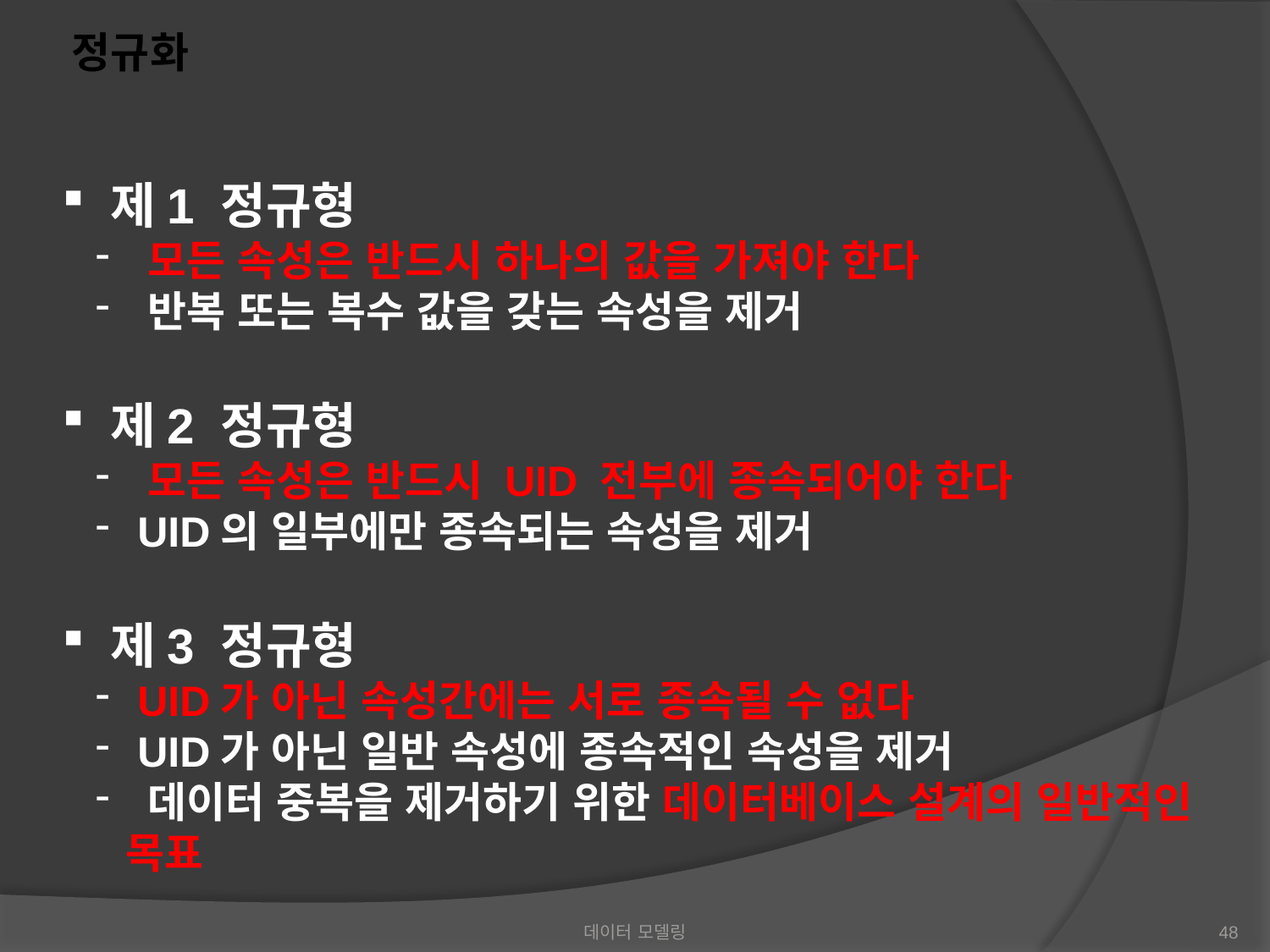

정규화
 제1 정규형
 모든 속성은 반드시 하나의 값을 가져야 한다
 반복 또는 복수 값을 갖는 속성을 제거

 제2 정규형
 모든 속성은 반드시 UID 전부에 종속되어야 한다
 UID의 일부에만 종속되는 속성을 제거

 제3 정규형
 UID가 아닌 속성간에는 서로 종속될 수 없다
 UID가 아닌 일반 속성에 종속적인 속성을 제거
 데이터 중복을 제거하기 위한 데이터베이스 설계의 일반적인 목표

데이터 모델링
48